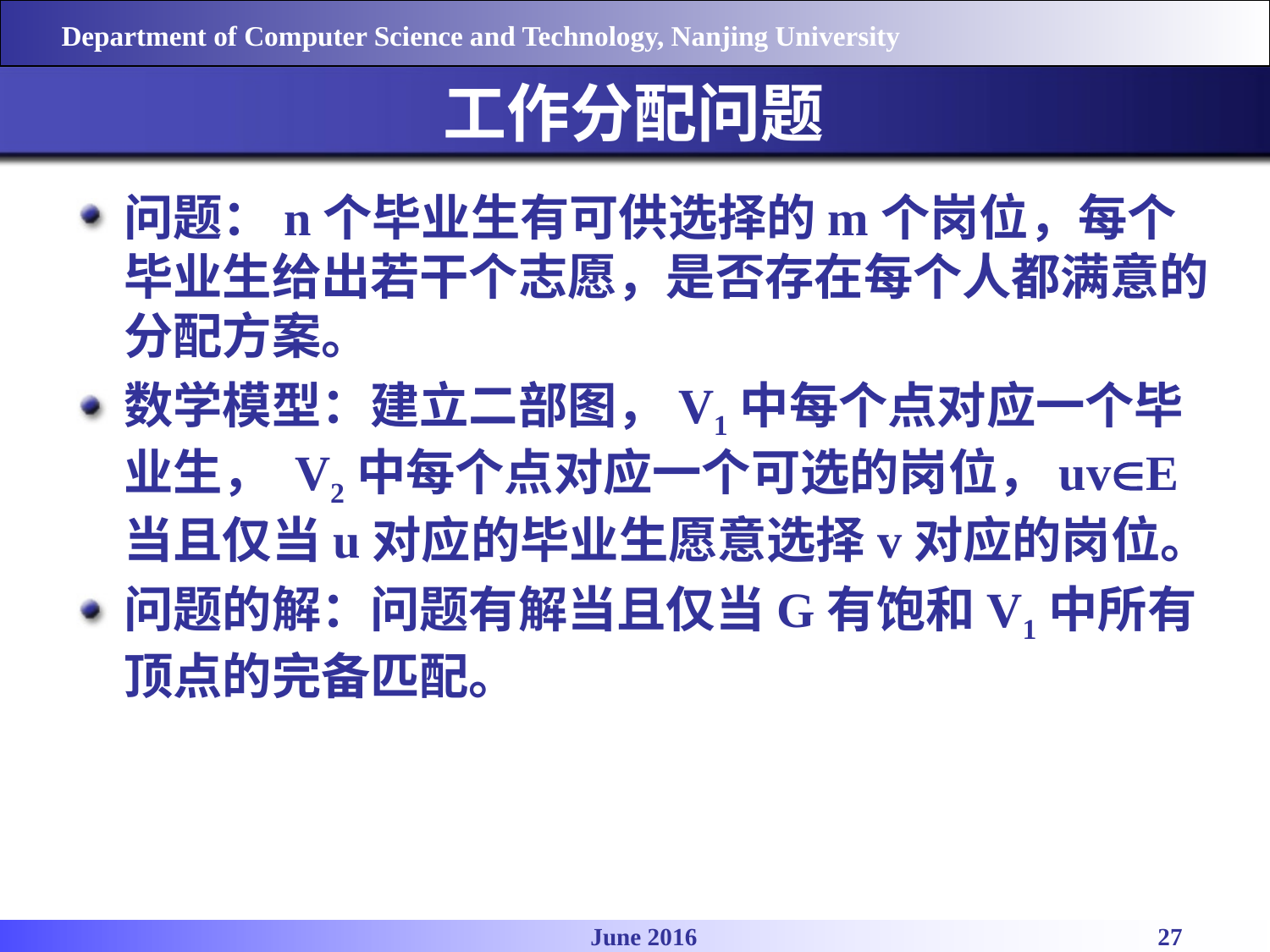

# 工作分配问题
问题：n个毕业生有可供选择的m个岗位，每个毕业生给出若干个志愿，是否存在每个人都满意的分配方案。
数学模型：建立二部图，V1中每个点对应一个毕业生， V2中每个点对应一个可选的岗位，uv∈E当且仅当u对应的毕业生愿意选择v对应的岗位。
问题的解：问题有解当且仅当G有饱和V1中所有顶点的完备匹配。